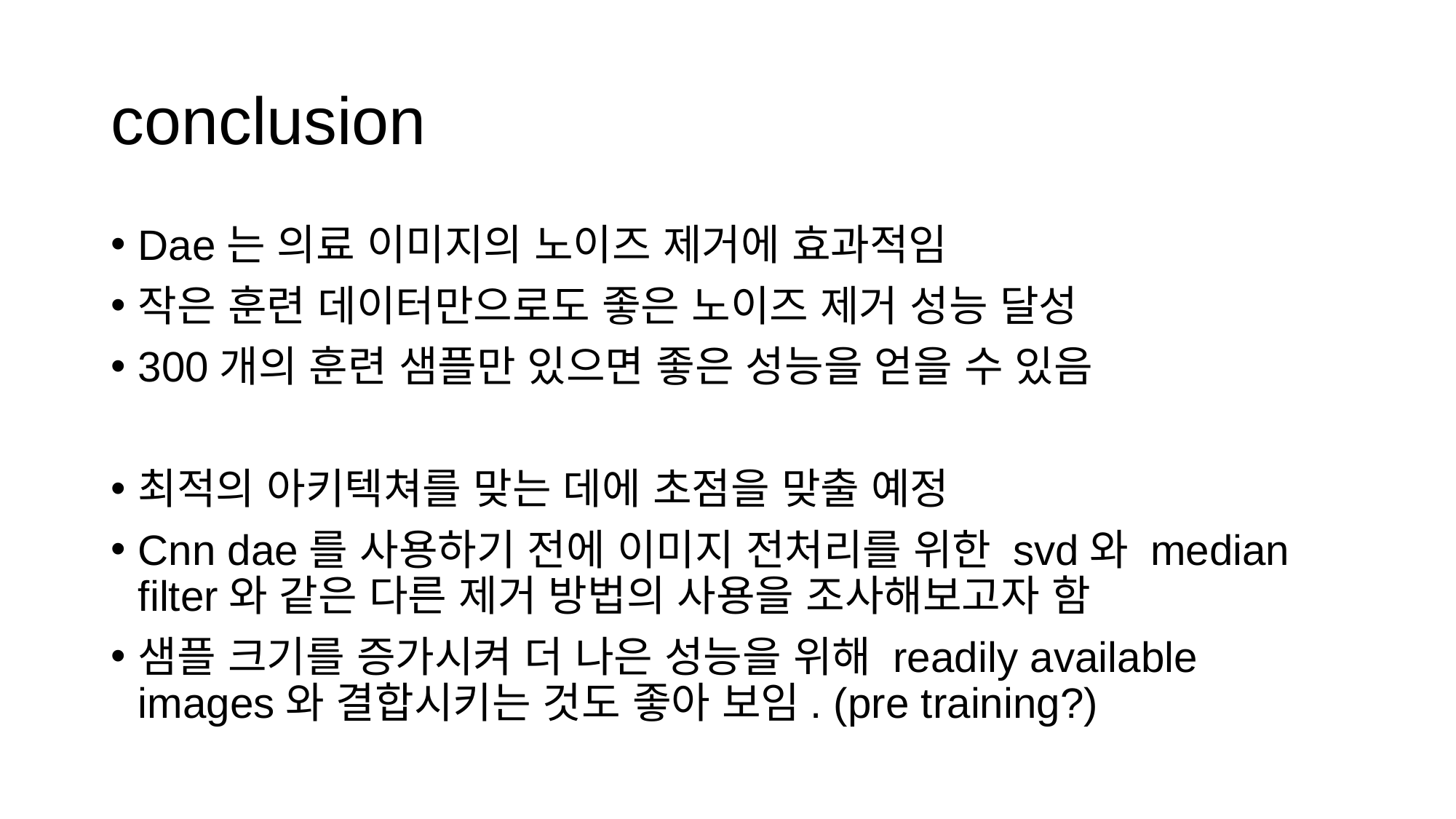

# conclusion
Dae는 의료 이미지의 노이즈 제거에 효과적임
작은 훈련 데이터만으로도 좋은 노이즈 제거 성능 달성
300개의 훈련 샘플만 있으면 좋은 성능을 얻을 수 있음

최적의 아키텍쳐를 맞는 데에 초점을 맞출 예정
Cnn dae를 사용하기 전에 이미지 전처리를 위한 svd와 median filter와 같은 다른 제거 방법의 사용을 조사해보고자 함
샘플 크기를 증가시켜 더 나은 성능을 위해 readily available images와 결합시키는 것도 좋아 보임. (pre training?)